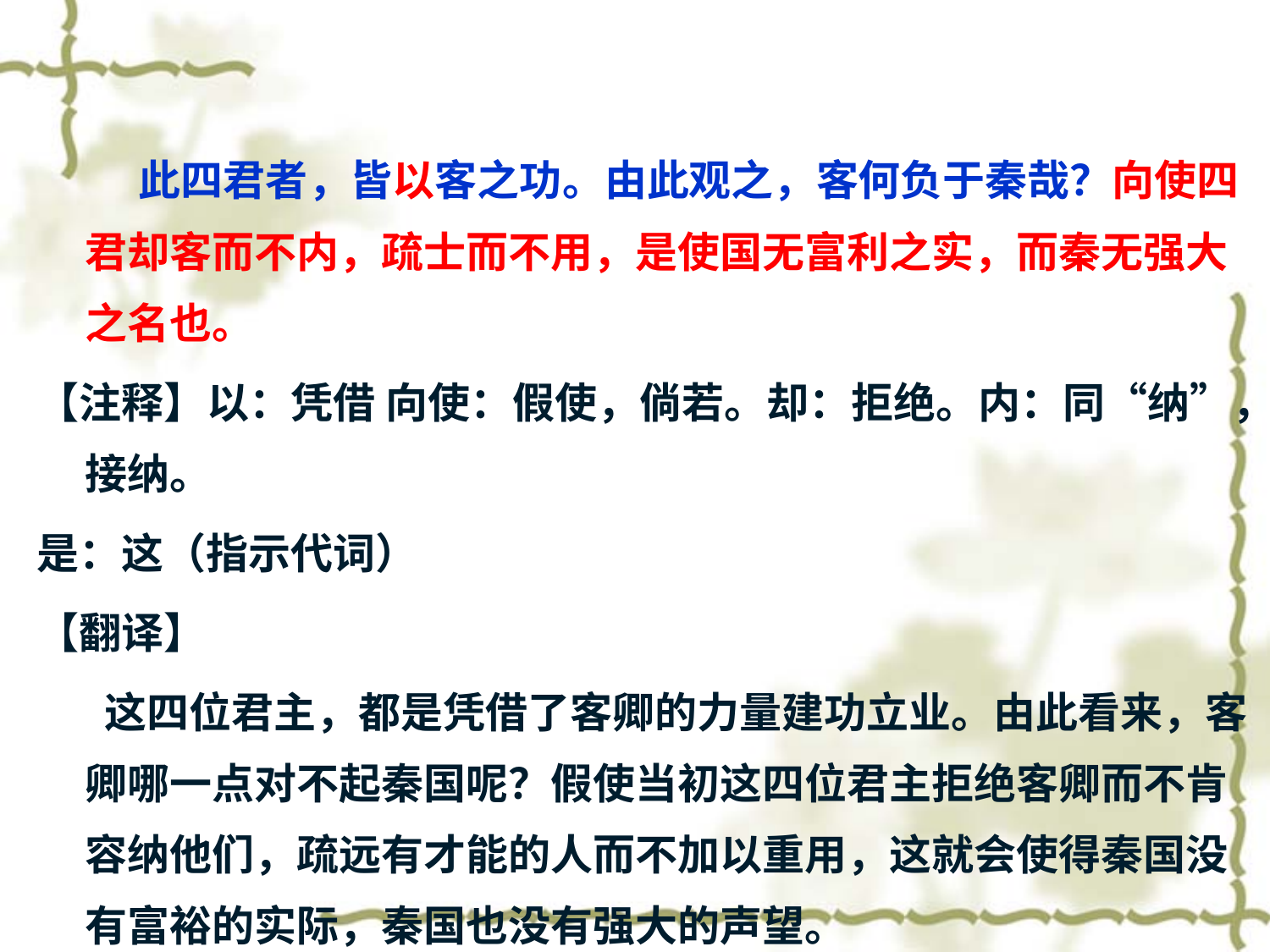

此四君者，皆以客之功。由此观之，客何负于秦哉？向使四君却客而不内，疏士而不用，是使国无富利之实，而秦无强大之名也。
【注释】以：凭借 向使：假使，倘若。却：拒绝。内：同“纳”，接纳。
是：这（指示代词）
【翻译】
      这四位君主，都是凭借了客卿的力量建功立业。由此看来，客卿哪一点对不起秦国呢？假使当初这四位君主拒绝客卿而不肯容纳他们，疏远有才能的人而不加以重用，这就会使得秦国没有富裕的实际，秦国也没有强大的声望。
12